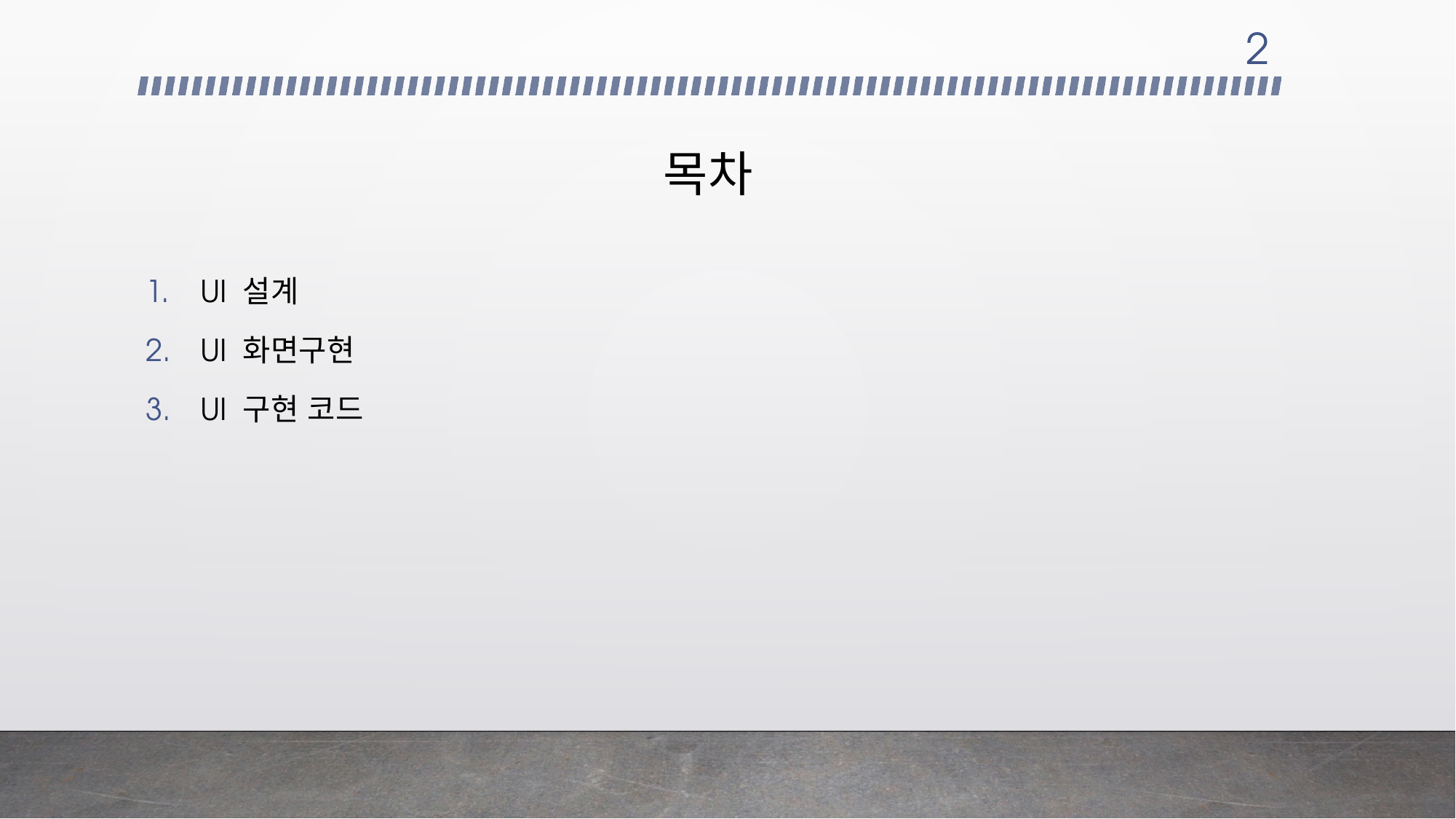

2
# 목차
UI 설계
UI 화면구현
UI 구현 코드